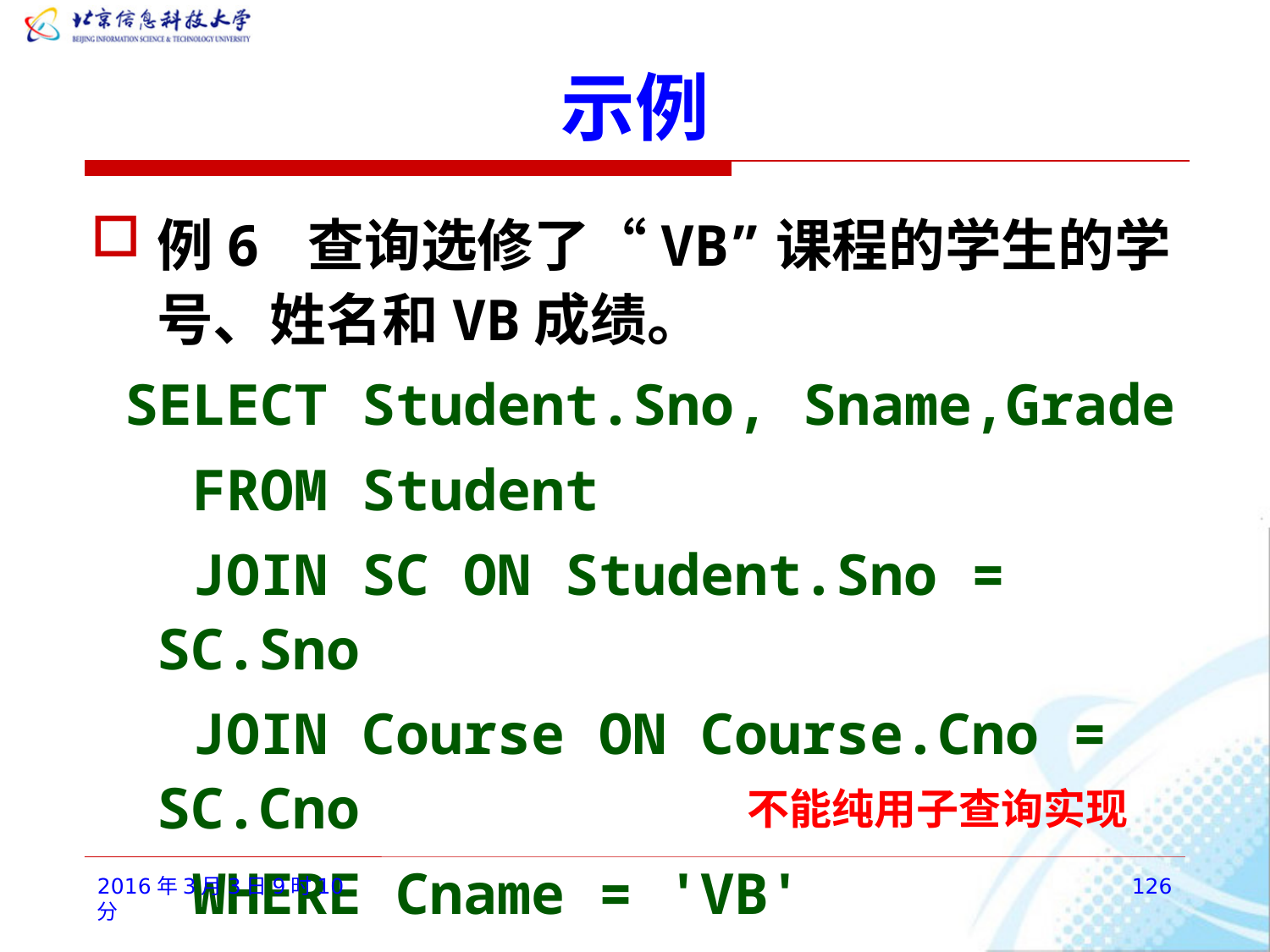

# 示例
例6 查询选修了“VB”课程的学生的学号、姓名和VB成绩。
 SELECT Student.Sno, Sname,Grade
   FROM Student
   JOIN SC ON Student.Sno = SC.Sno
   JOIN Course ON Course.Cno = SC.Cno
   WHERE Cname = 'VB'
不能纯用子查询实现
2016年3月3日9时10分
126